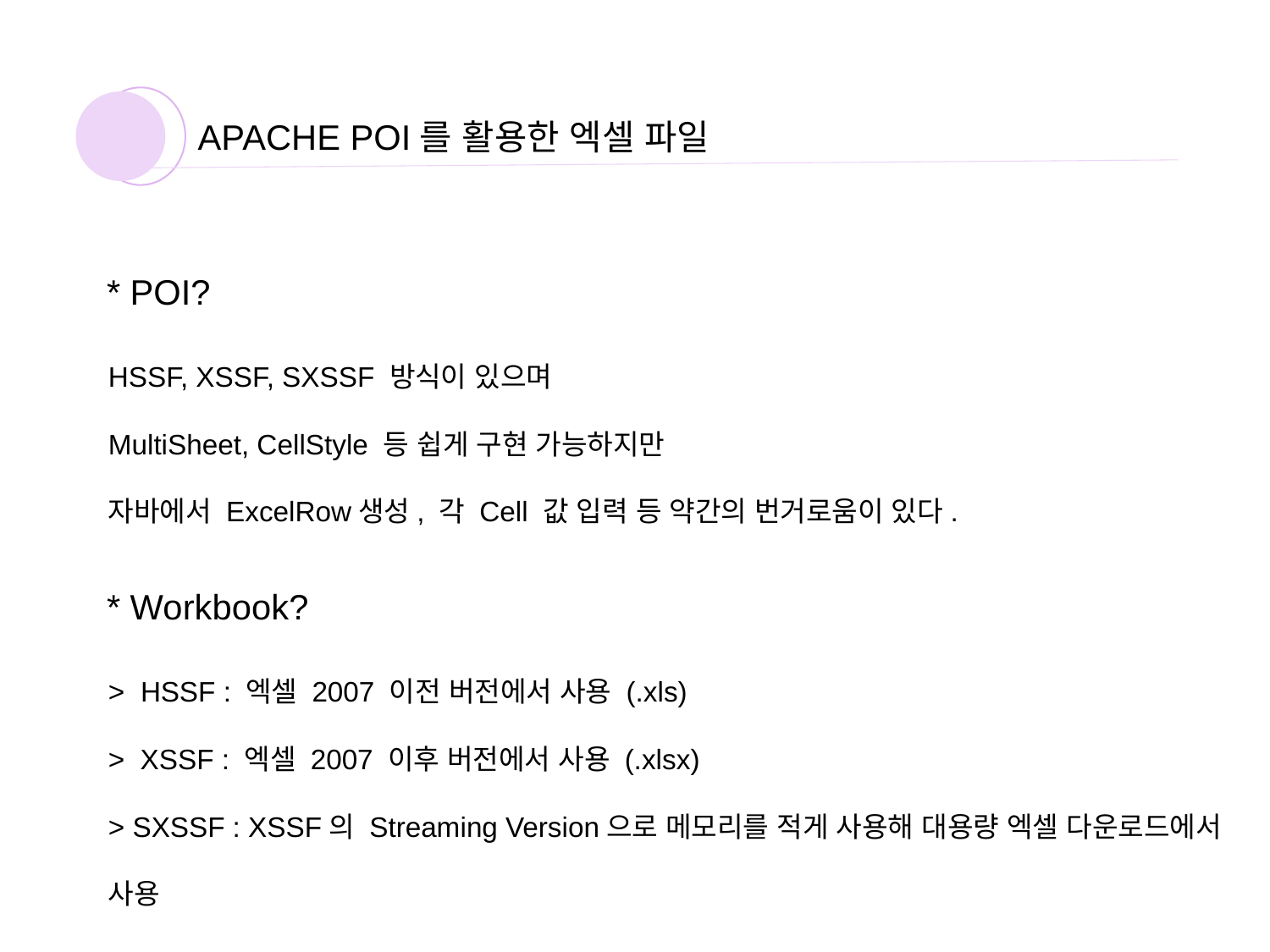

APACHE POI를 활용한 엑셀 파일
* POI?
HSSF, XSSF, SXSSF 방식이 있으며
MultiSheet, CellStyle 등 쉽게 구현 가능하지만
자바에서 ExcelRow생성, 각 Cell 값 입력 등 약간의 번거로움이 있다.
* Workbook?
>  HSSF : 엑셀 2007 이전 버전에서 사용 (.xls)
>  XSSF : 엑셀 2007 이후 버전에서 사용 (.xlsx)
> SXSSF : XSSF의 Streaming Version으로 메모리를 적게 사용해 대용량 엑셀 다운로드에서 사용